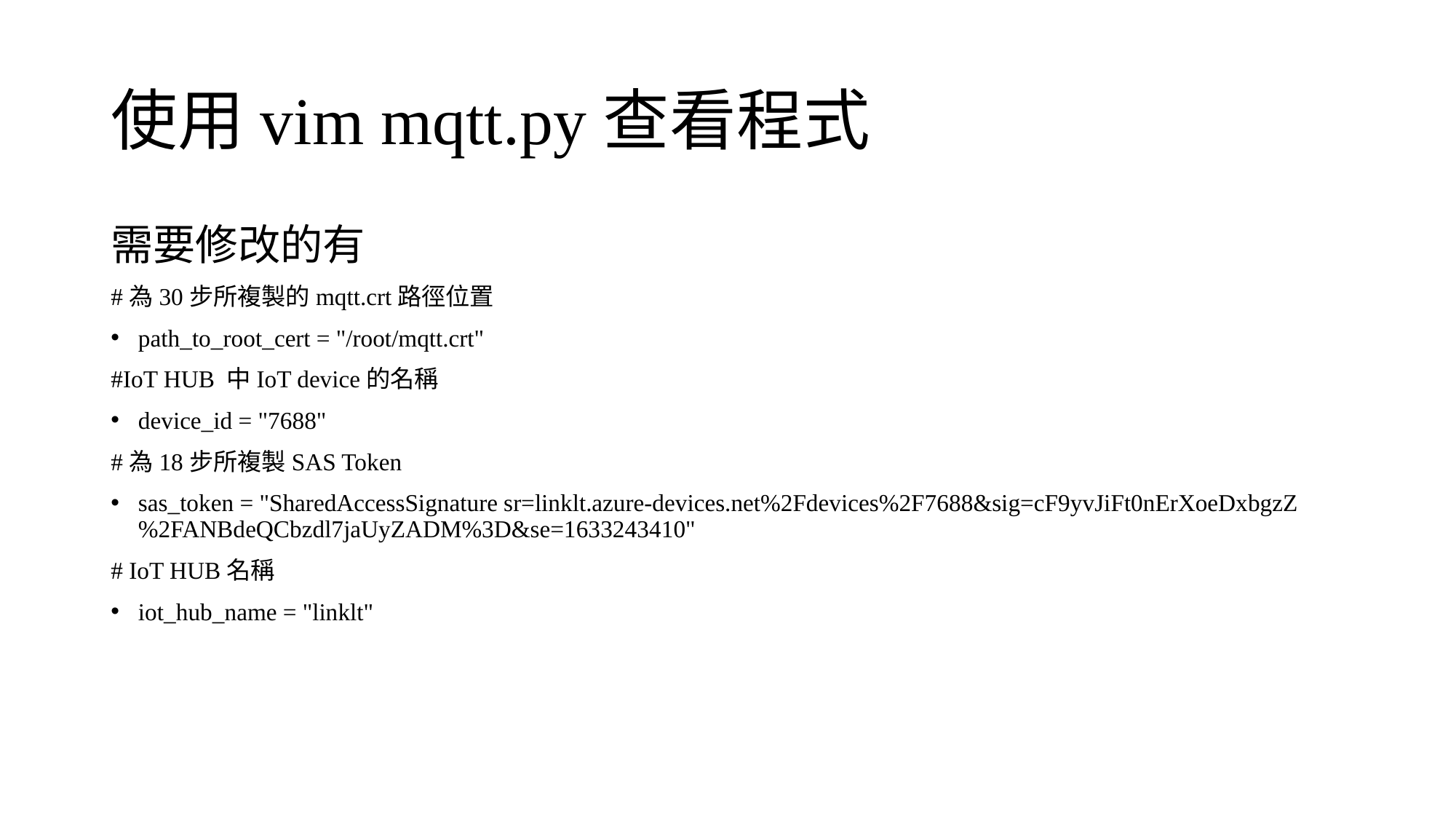

# 使用vim mqtt.py查看程式
需要修改的有
#為30步所複製的mqtt.crt路徑位置
path_to_root_cert = "/root/mqtt.crt"
#IoT HUB 中IoT device的名稱
device_id = "7688"
#為18步所複製SAS Token
sas_token = "SharedAccessSignature sr=linklt.azure-devices.net%2Fdevices%2F7688&sig=cF9yvJiFt0nErXoeDxbgzZ%2FANBdeQCbzdl7jaUyZADM%3D&se=1633243410"
# IoT HUB名稱
iot_hub_name = "linklt"